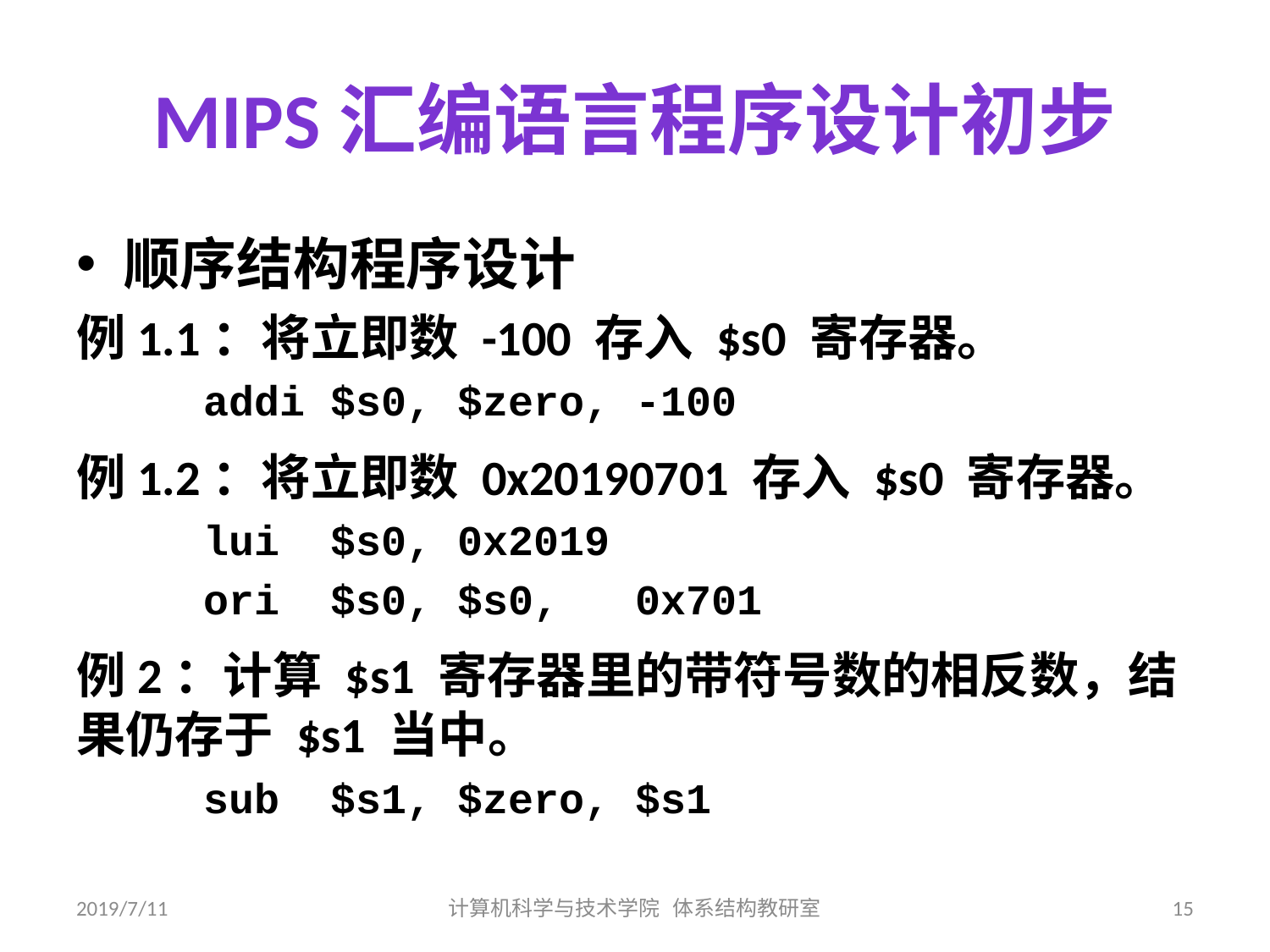

# MIPS汇编语言程序设计初步
顺序结构程序设计
例1.1：将立即数 -100 存入 $s0 寄存器。
	addi	$s0, $zero, -100
例1.2：将立即数 0x20190701 存入 $s0 寄存器。
	lui	$s0, 0x2019
	ori	$s0, $s0,   0x701
例2：计算 $s1 寄存器里的带符号数的相反数，结果仍存于 $s1 当中。
	sub  $s1, $zero, $s1
2019/7/11
计算机科学与技术学院  体系结构教研室
15